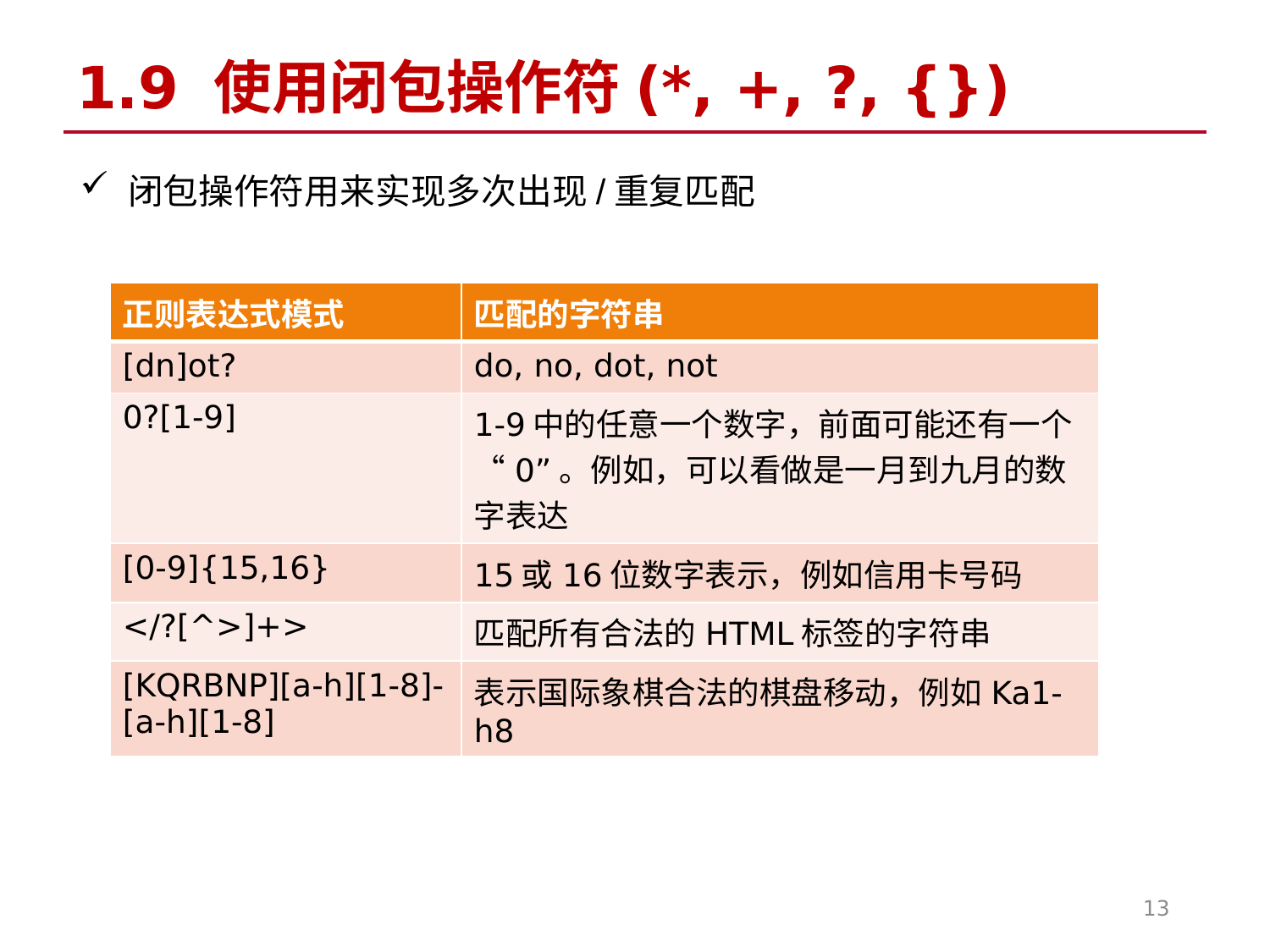

# 1.9 使用闭包操作符(*, +, ?, {})
闭包操作符用来实现多次出现/重复匹配
| 正则表达式模式 | 匹配的字符串 |
| --- | --- |
| [dn]ot? | do, no, dot, not |
| 0?[1-9] | 1-9中的任意一个数字，前面可能还有一个“0”。例如，可以看做是一月到九月的数字表达 |
| [0-9]{15,16} | 15或16位数字表示，例如信用卡号码 |
| </?[^>]+> | 匹配所有合法的HTML标签的字符串 |
| [KQRBNP][a-h][1-8]-[a-h][1-8] | 表示国际象棋合法的棋盘移动，例如Ka1-h8 |
13